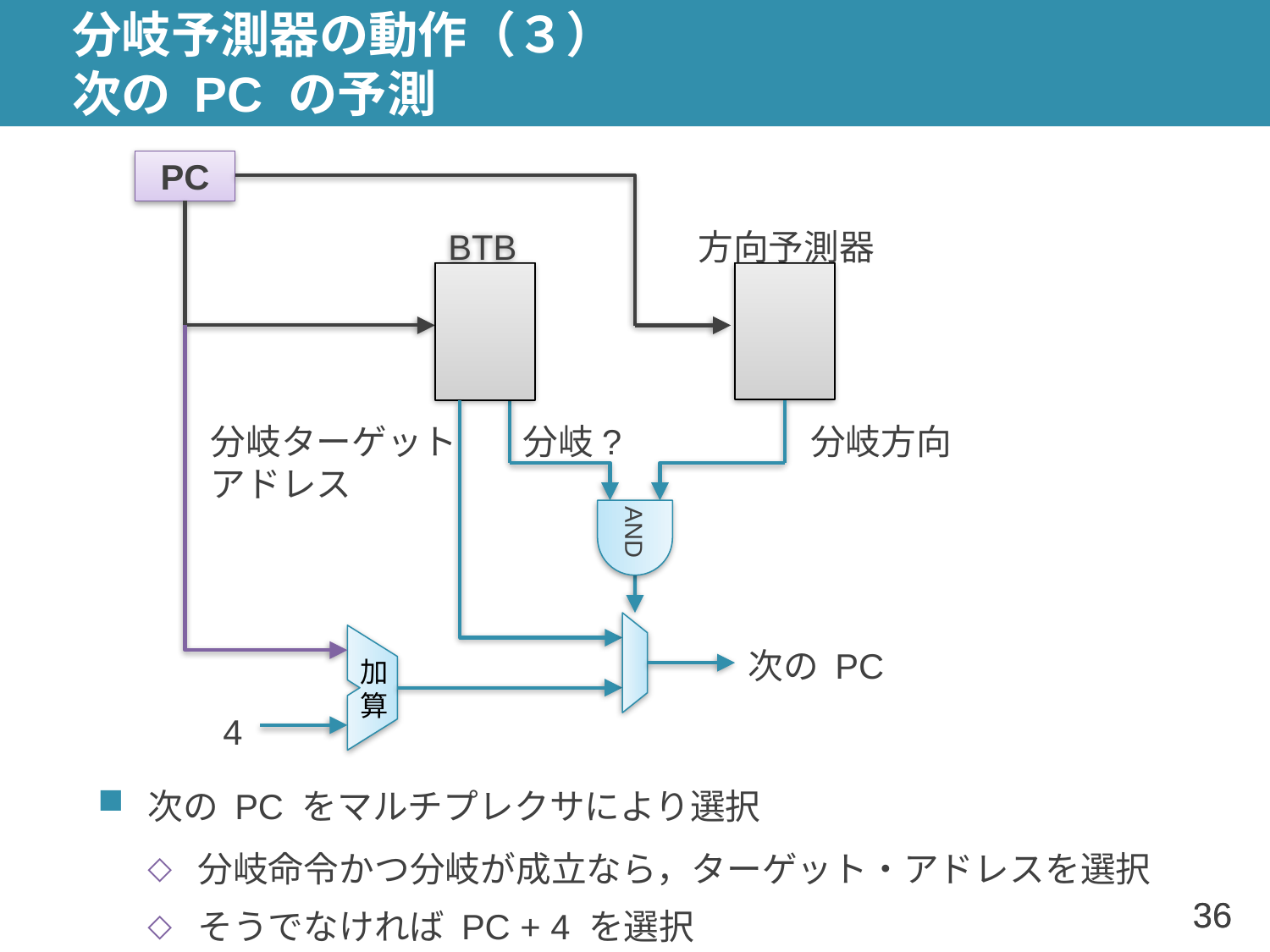

# 分岐予測器の動作（３） 次の PC の予測

PC

BTB
方向予測器

分岐ターゲット
アドレス
分岐?
分岐方向

AND
次の PC

加算
4
次の PC をマルチプレクサにより選択
分岐命令かつ分岐が成立なら，ターゲット・アドレスを選択
そうでなければ PC + 4 を選択